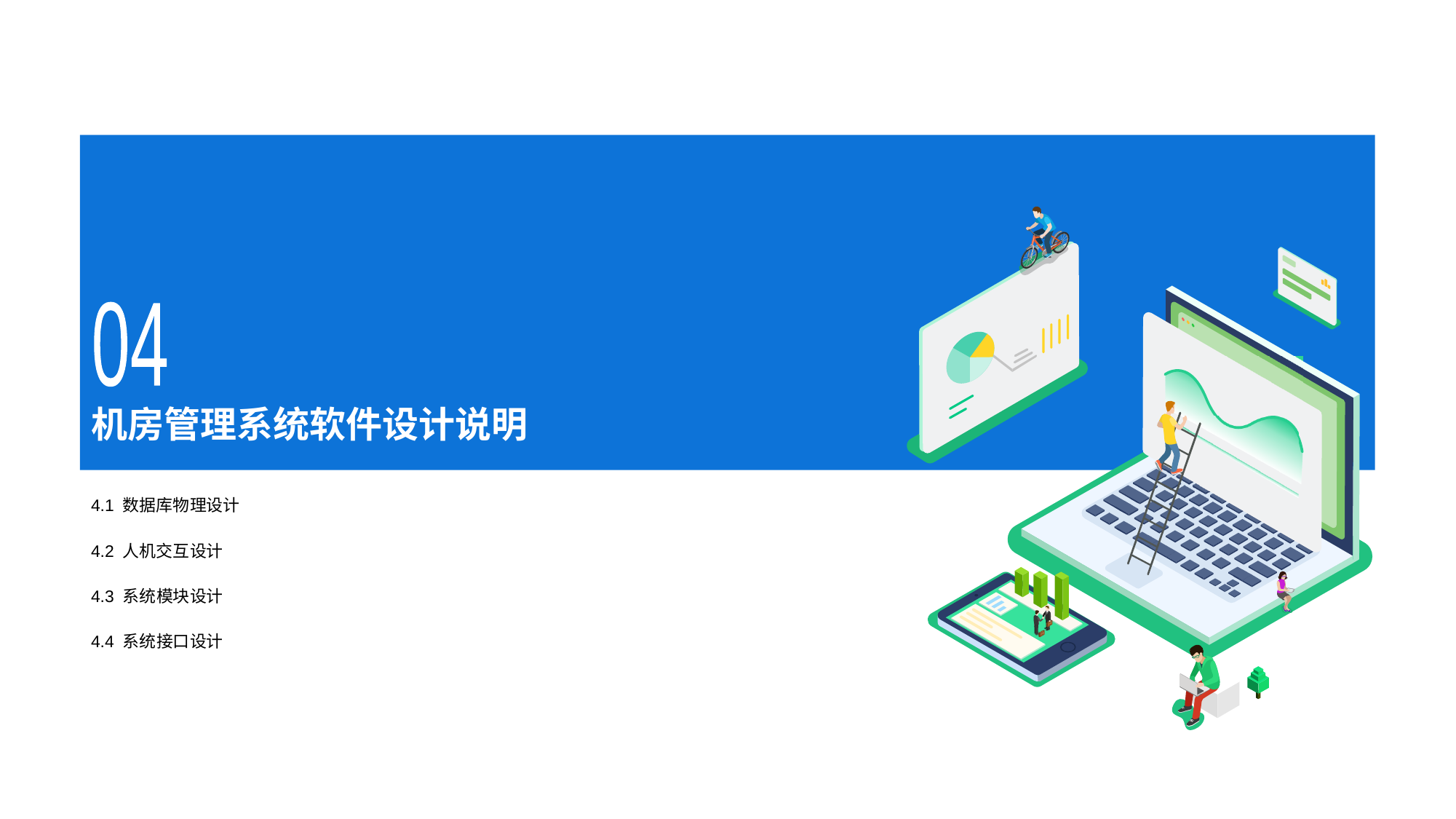

04
# 机房管理系统软件设计说明
4.1 数据库物理设计
4.2 人机交互设计
4.3 系统模块设计
4.4 系统接口设计